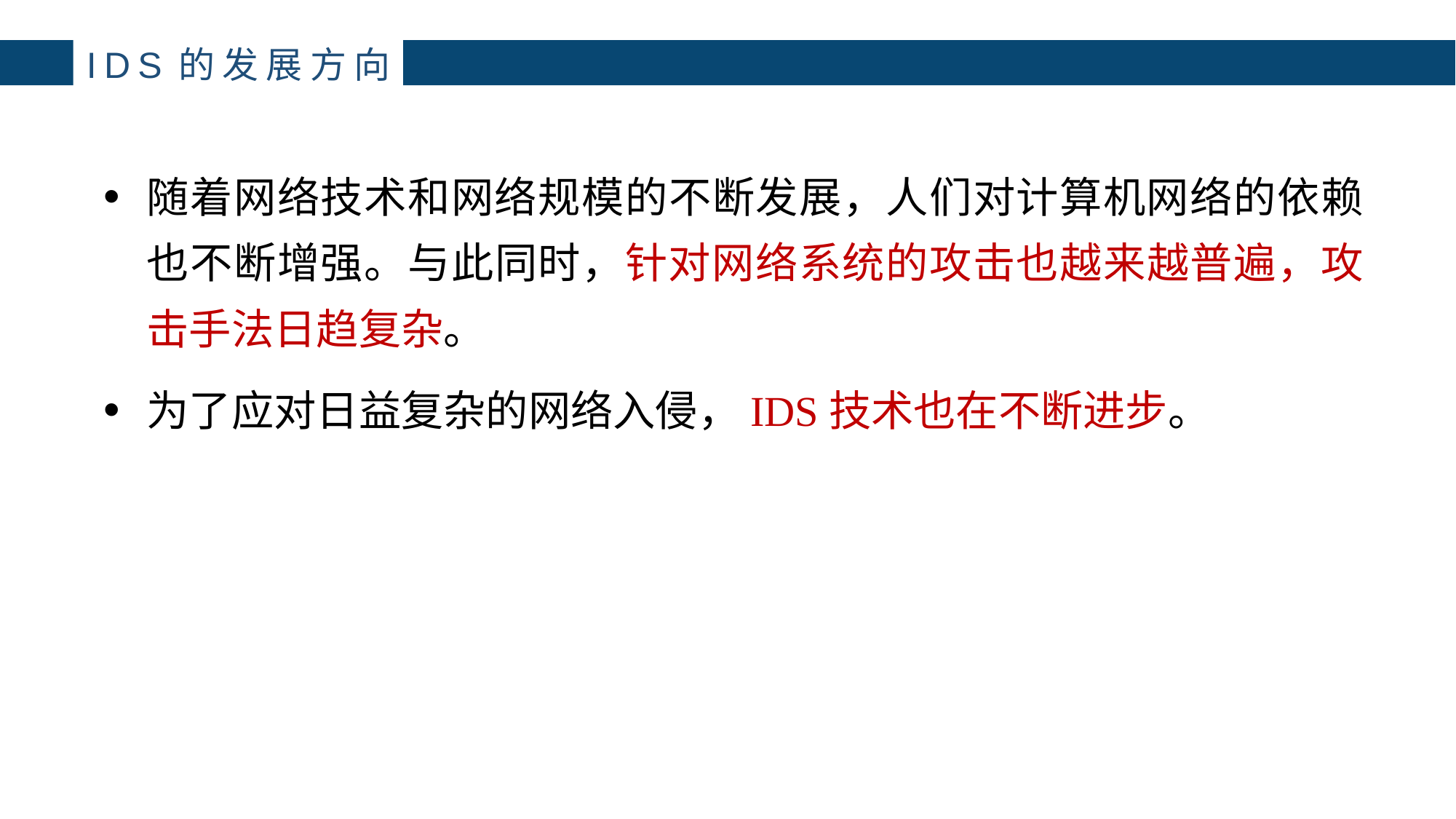

# IDS的发展方向
随着网络技术和网络规模的不断发展，人们对计算机网络的依赖也不断增强。与此同时，针对网络系统的攻击也越来越普遍，攻击手法日趋复杂。
为了应对日益复杂的网络入侵，IDS技术也在不断进步。